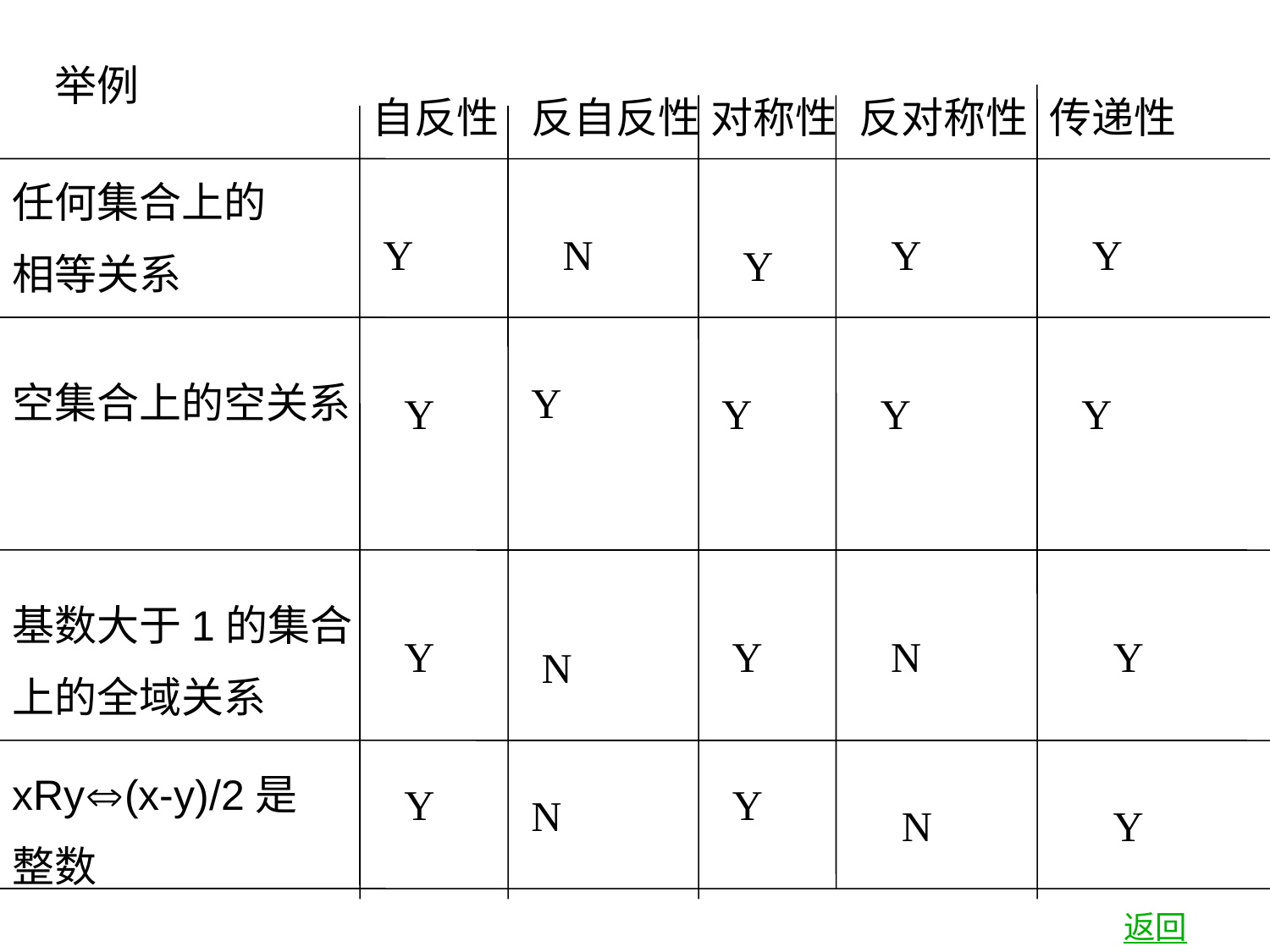

举例
自反性
反自反性
对称性
反对称性

传递性

任何集合上的
相等关系
Y
  N
 Y
  Y
 Y

空集合上的空关系
Y
   Y
Y
Y
 Y

基数大于1的集合
上的全域关系
Y
Y
N
Y
N

xRy⇔(x-y)/2是
整数
Y
Y
N
N
Y

返回